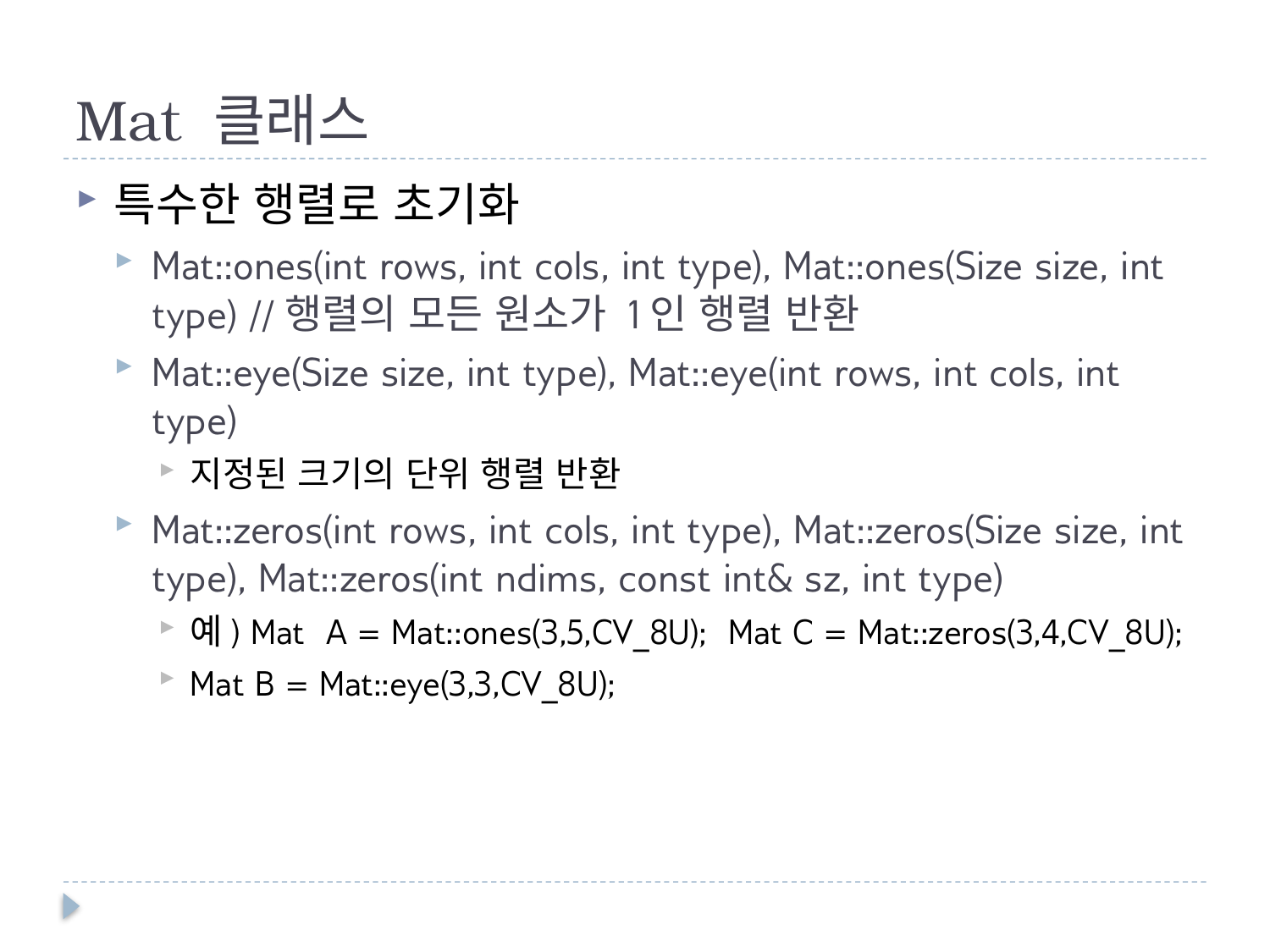

# Mat 클래스
특수한 행렬로 초기화
Mat::ones(int rows, int cols, int type), Mat::ones(Size size, int type) //행렬의 모든 원소가 1인 행렬 반환
Mat::eye(Size size, int type), Mat::eye(int rows, int cols, int type)
지정된 크기의 단위 행렬 반환
Mat::zeros(int rows, int cols, int type), Mat::zeros(Size size, int type), Mat::zeros(int ndims, const int& sz, int type)
예) Mat  A = Mat::ones(3,5,CV_8U);  Mat C = Mat::zeros(3,4,CV_8U);
Mat B = Mat::eye(3,3,CV_8U);